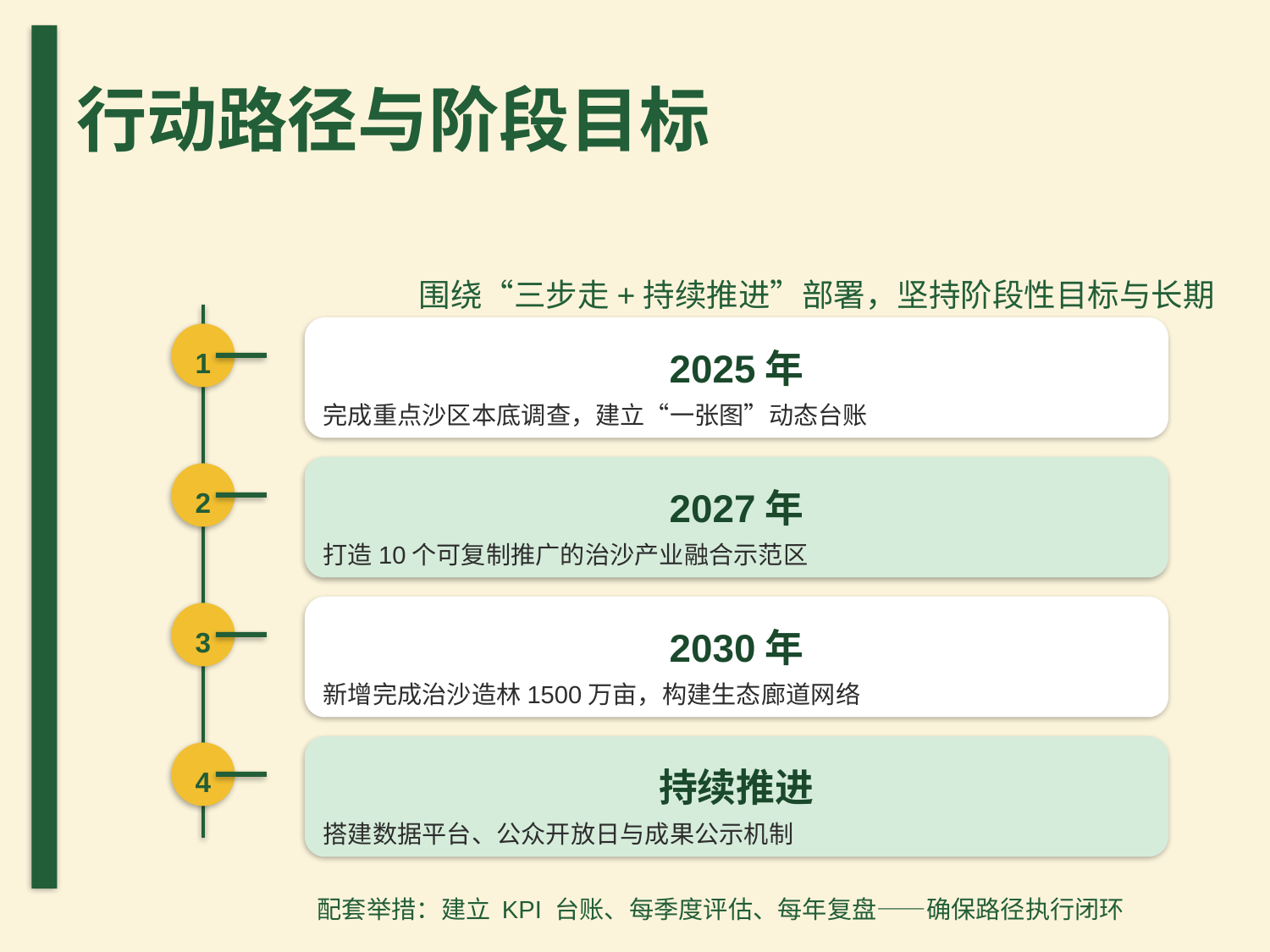

# 行动路径与阶段目标
围绕“三步走+持续推进”部署，坚持阶段性目标与长期监测相结合
2025年
完成重点沙区本底调查，建立“一张图”动态台账
1

2027年
打造10个可复制推广的治沙产业融合示范区
2

2030年
新增完成治沙造林1500万亩，构建生态廊道网络
3

持续推进
搭建数据平台、公众开放日与成果公示机制
4

配套举措：建立 KPI 台账、每季度评估、每年复盘——确保路径执行闭环